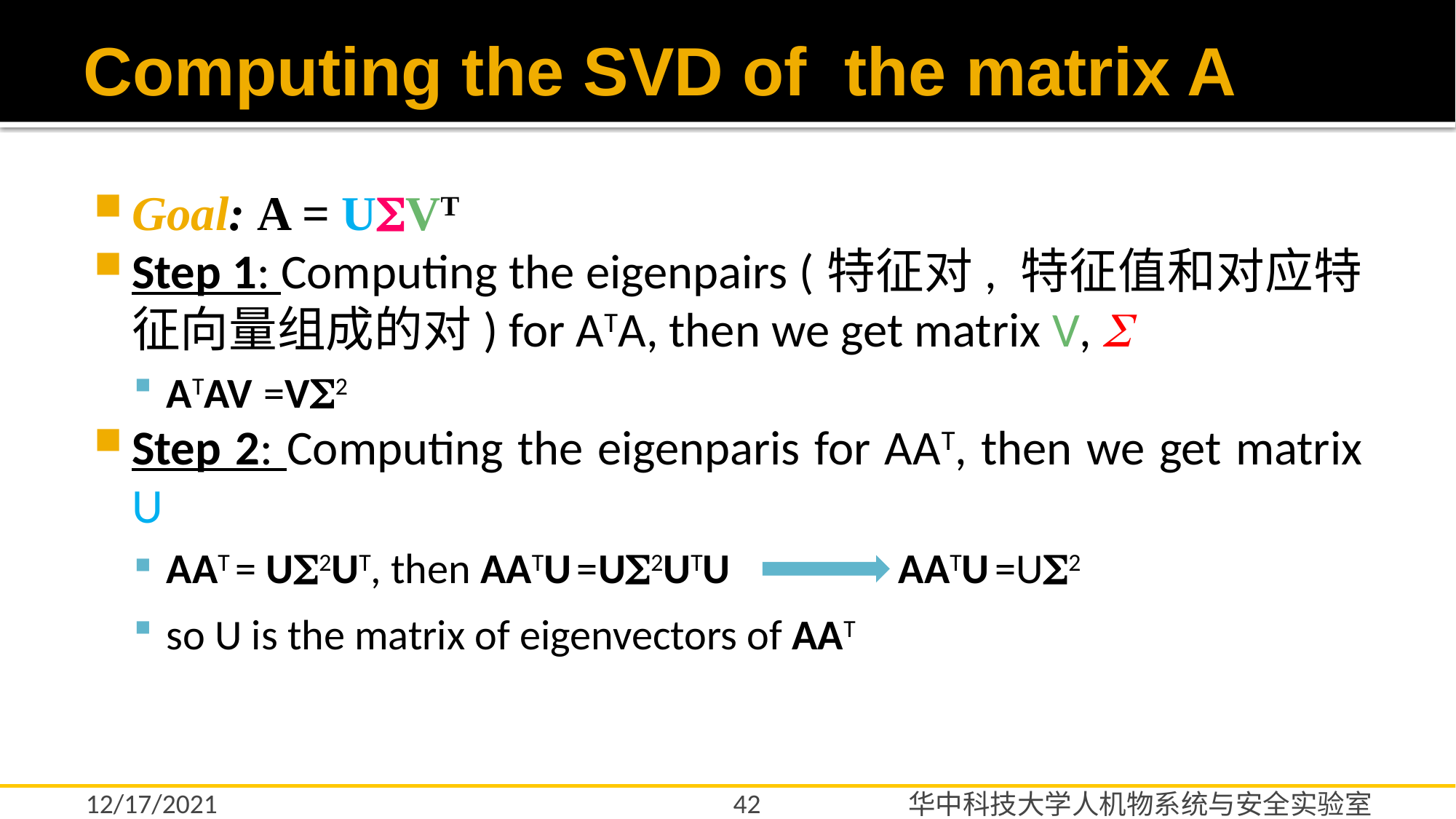

# Computing the SVD of  the matrix A
Goal: A = UΣVT
Step 1: Computing the eigenpairs (特征对, 特征值和对应特征向量组成的对) for ATA, then we get matrix V, Σ
ATAV  =VΣ2
Step 2: Computing the eigenparis for AAT, then we get matrix U
AAT = UΣ2UT, then AATU =UΣ2UTU	        AATU =UΣ2
so U is the matrix of eigenvectors of AAT

42
12/17/2021